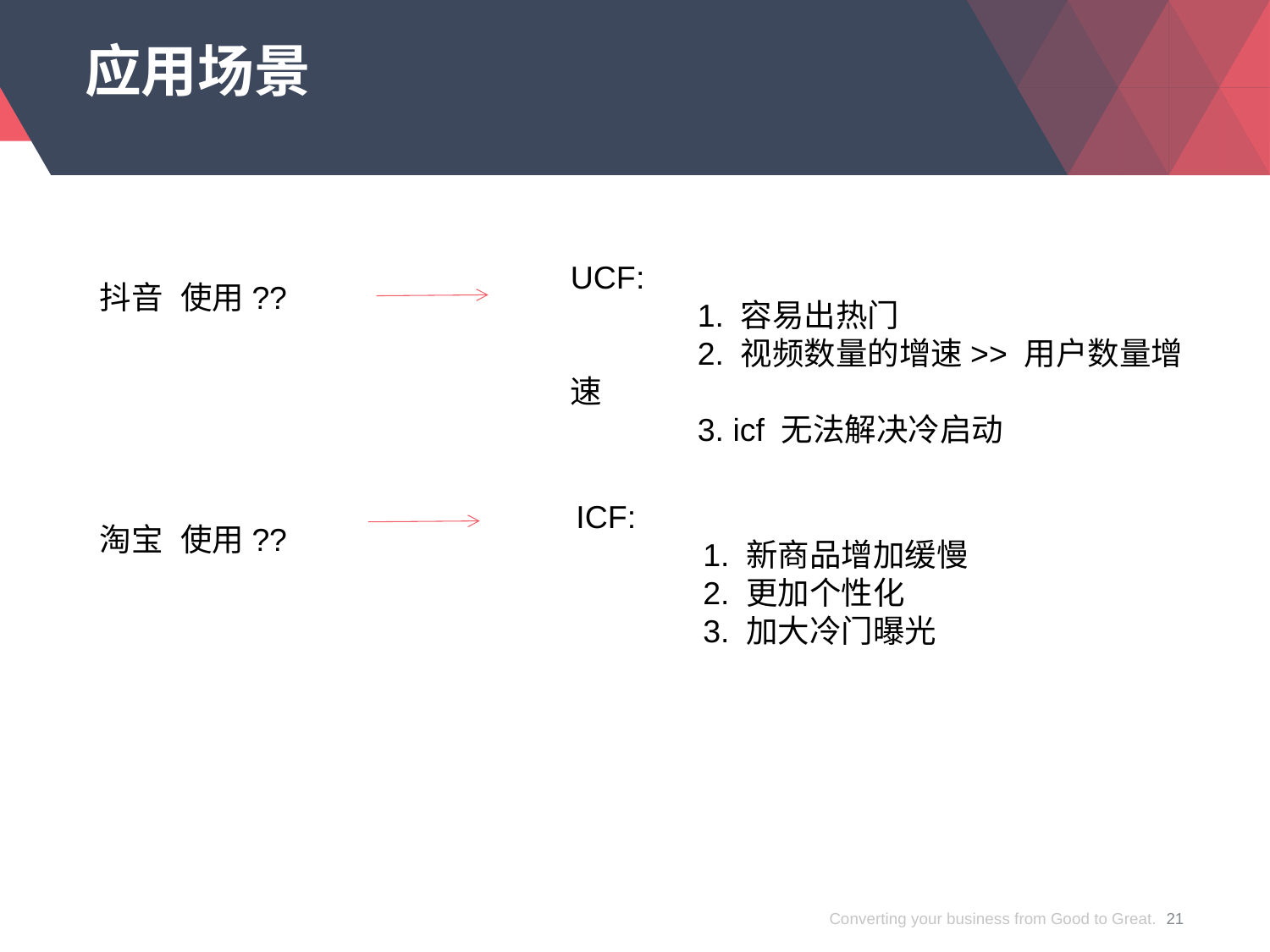

# 应用场景
UCF:
	1. 容易出热门
	2. 视频数量的增速>> 用户数量增速
	3. icf 无法解决冷启动
抖音  使用??
ICF:
	1. 新商品增加缓慢
	2. 更加个性化
	3. 加大冷门曝光
淘宝  使用??
Converting your business from Good to Great.
21